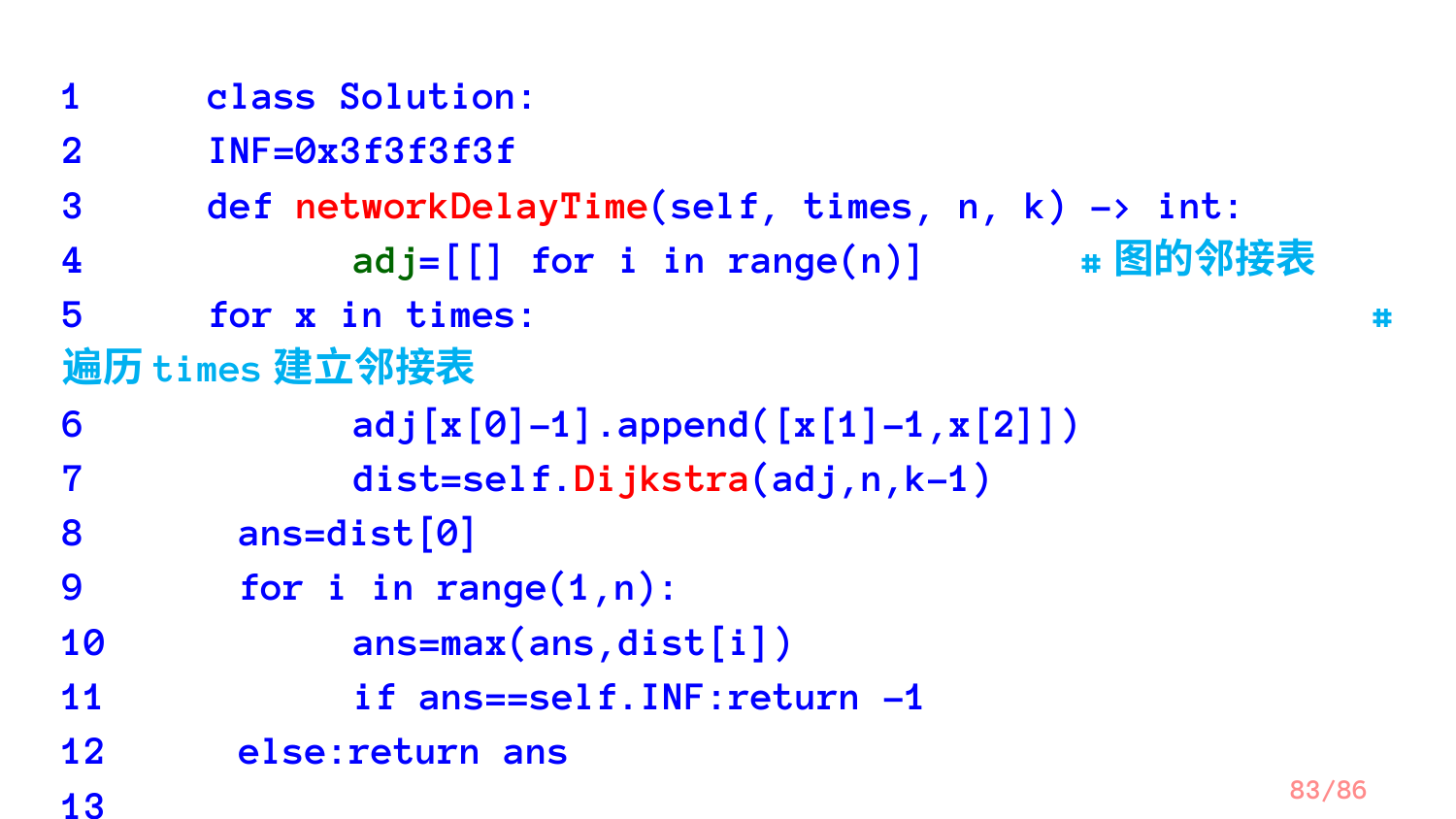

1	class Solution:
2    	INF=0x3f3f3f3f
3    	def networkDelayTime(self, times, n, k) -> int:
4    		adj=[[] for i in range(n)]    	#图的邻接表
5     	for x in times:     					#遍历times建立邻接表
6       	adj[x[0]-1].append([x[1]-1,x[2]])
7      	dist=self.Dijkstra(adj,n,k-1)
8       ans=dist[0]
9       for i in range(1,n):
10      	ans=max(ans,dist[i])
11     	if ans==self.INF:return -1
12      else:return ans
13
83/86